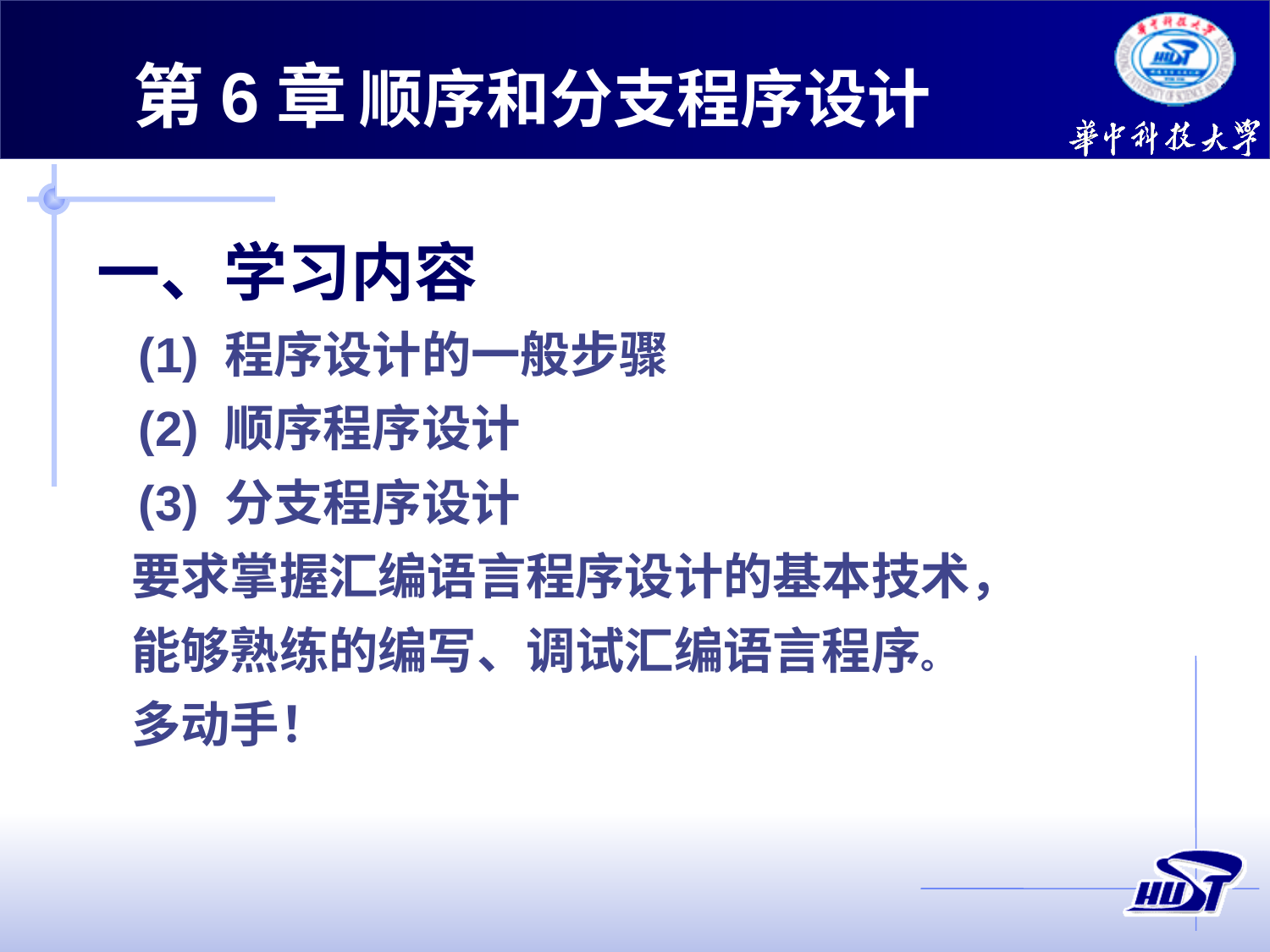

第6章 顺序和分支程序设计
一、学习内容
   (1) 程序设计的一般步骤
   (2) 顺序程序设计
   (3) 分支程序设计
  要求掌握汇编语言程序设计的基本技术，
  能够熟练的编写、调试汇编语言程序。
  多动手！